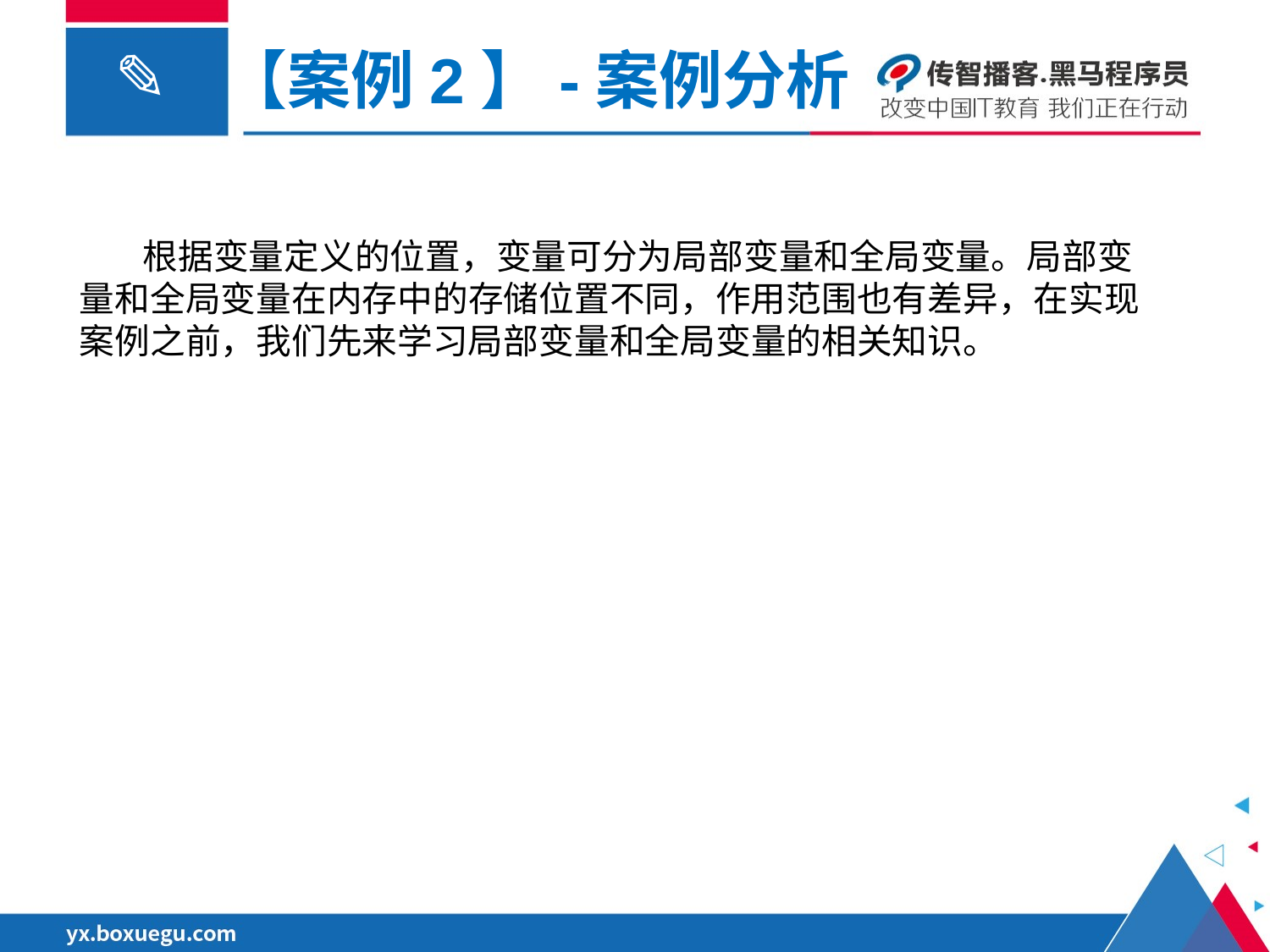

【案例2】-案例分析
       根据变量定义的位置，变量可分为局部变量和全局变量。局部变量和全局变量在内存中的存储位置不同，作用范围也有差异，在实现案例之前，我们先来学习局部变量和全局变量的相关知识。